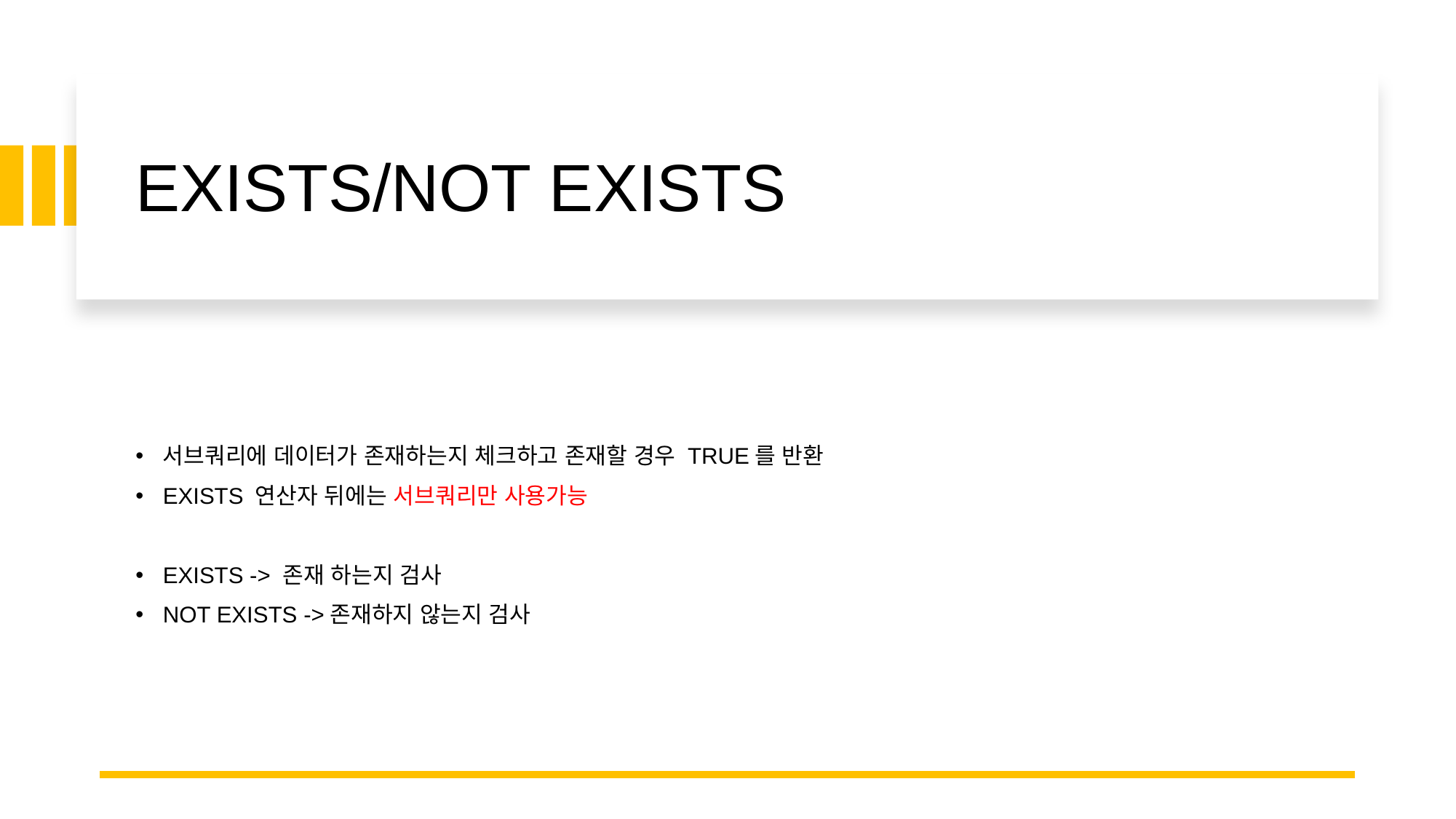

# EXISTS/NOT EXISTS
서브쿼리에 데이터가 존재하는지 체크하고 존재할 경우 TRUE를 반환
EXISTS 연산자 뒤에는 서브쿼리만 사용가능

EXISTS -> 존재 하는지 검사
NOT EXISTS ->존재하지 않는지 검사